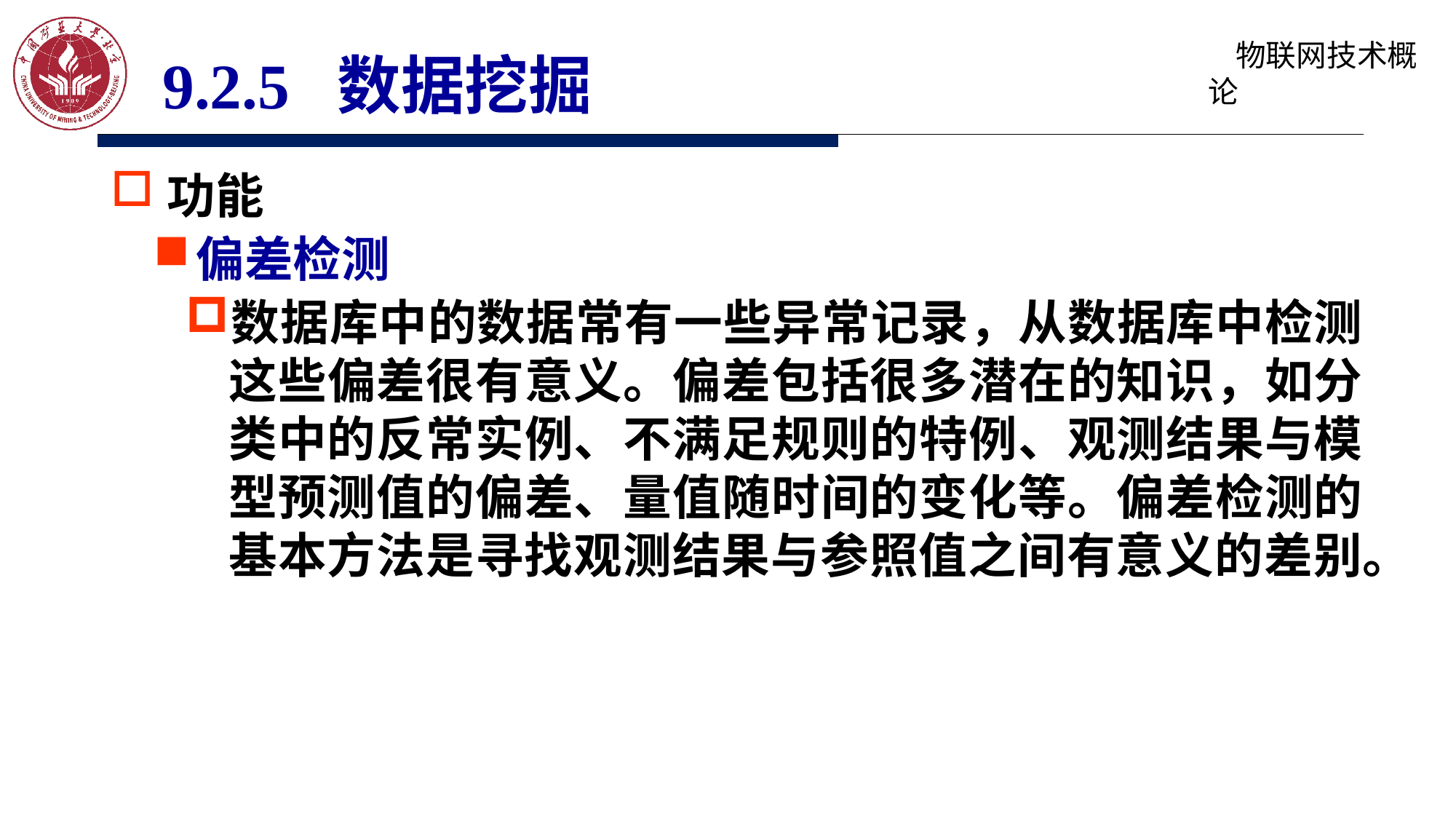

9.2.5  数据挖掘
功能
偏差检测
数据库中的数据常有一些异常记录，从数据库中检测这些偏差很有意义。偏差包括很多潜在的知识，如分类中的反常实例、不满足规则的特例、观测结果与模型预测值的偏差、量值随时间的变化等。偏差检测的基本方法是寻找观测结果与参照值之间有意义的差别。